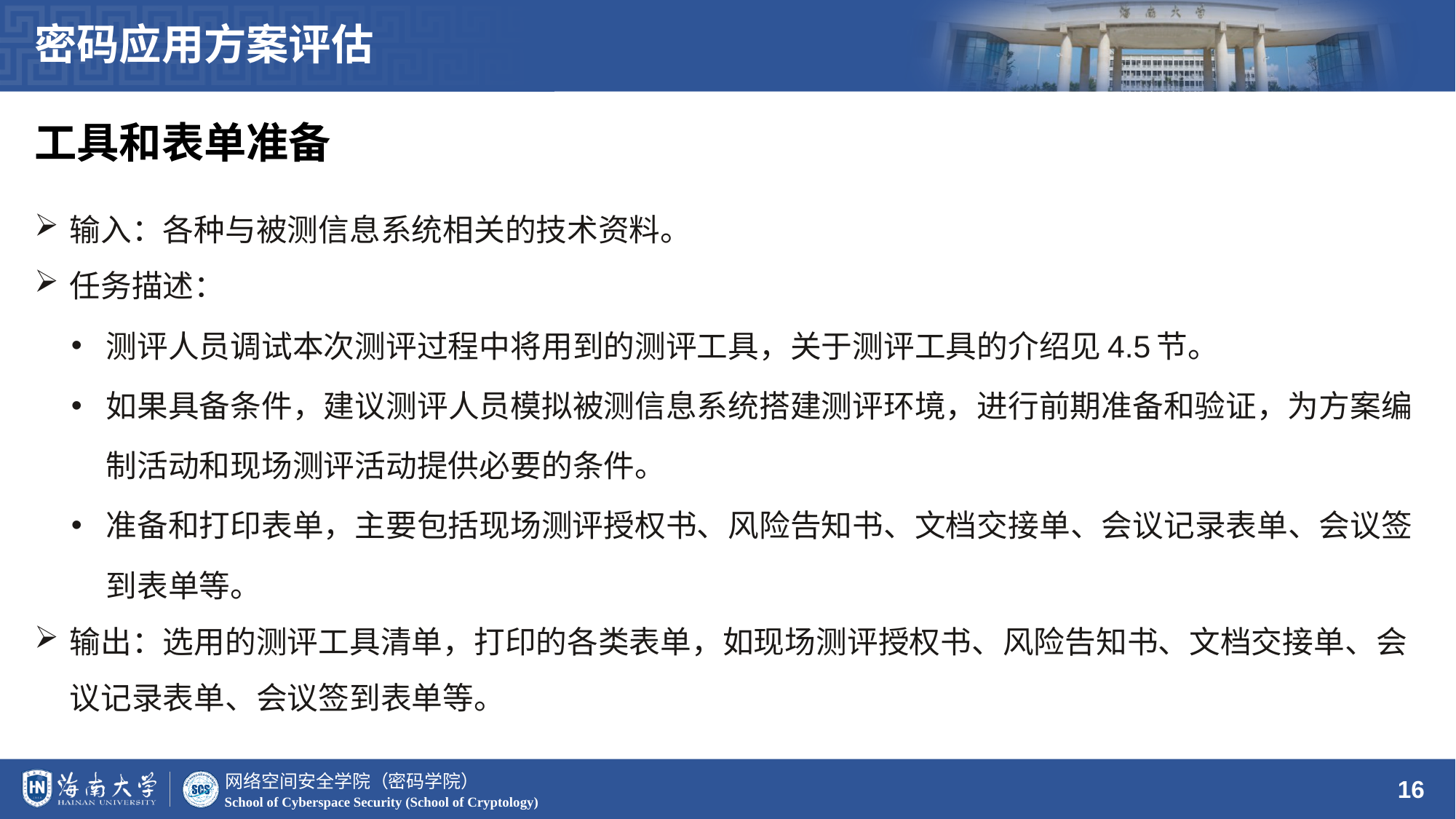

密码应用方案评估
工具和表单准备
输入：各种与被测信息系统相关的技术资料。
任务描述：
测评人员调试本次测评过程中将用到的测评工具，关于测评工具的介绍见4.5节。
如果具备条件，建议测评人员模拟被测信息系统搭建测评环境，进行前期准备和验证，为方案编制活动和现场测评活动提供必要的条件。
准备和打印表单，主要包括现场测评授权书、风险告知书、文档交接单、会议记录表单、会议签到表单等。
输出：选用的测评工具清单，打印的各类表单，如现场测评授权书、风险告知书、文档交接单、会议记录表单、会议签到表单等。
16